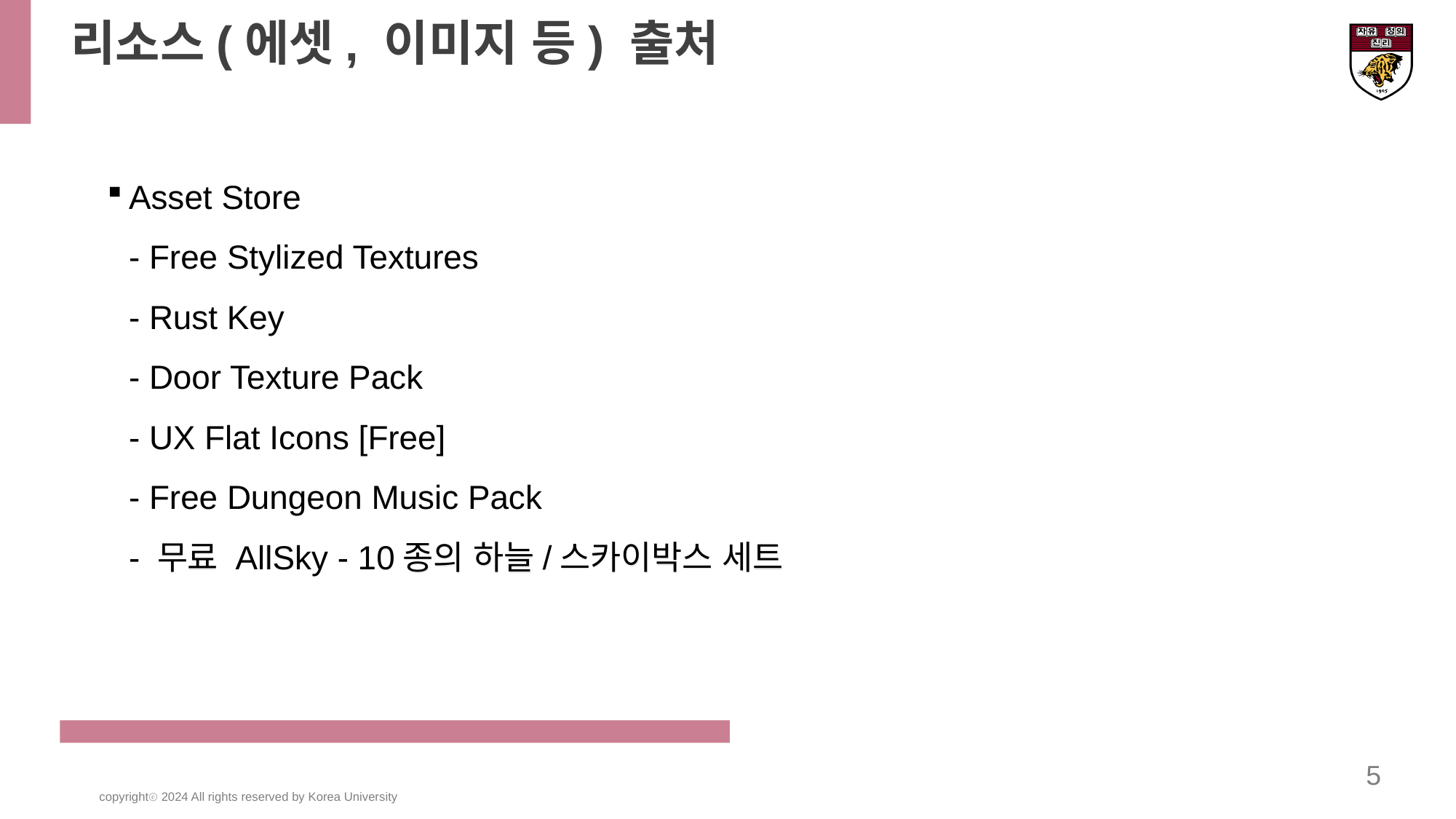

리소스(에셋, 이미지 등) 출처
Asset Store
- Free Stylized Textures
- Rust Key
- Door Texture Pack
- UX Flat Icons [Free]
- Free Dungeon Music Pack
- 무료 AllSky - 10종의 하늘/스카이박스 세트